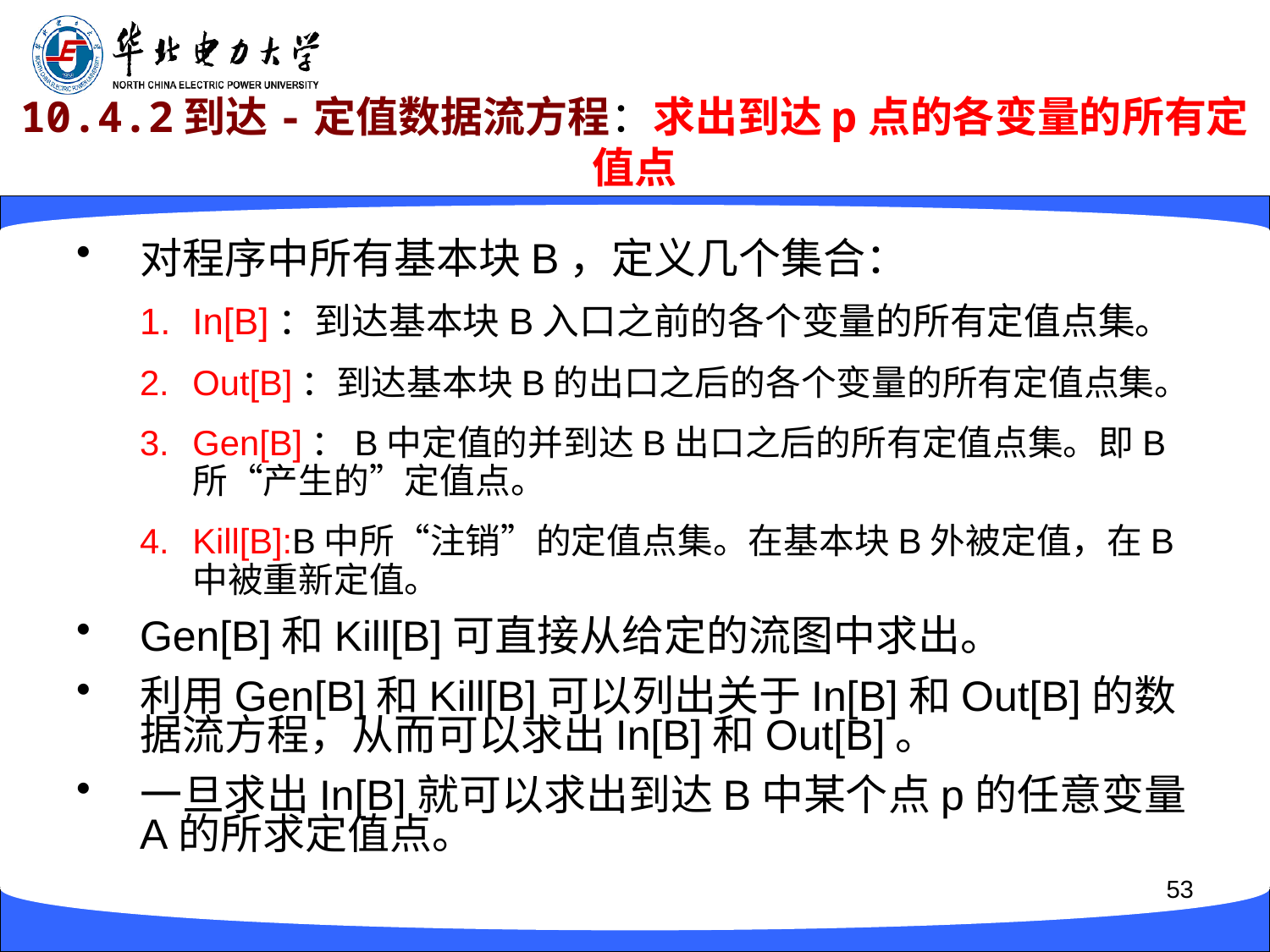

# 10.4.2到达-定值数据流方程：求出到达p点的各变量的所有定值点
对程序中所有基本块B，定义几个集合：
In[B]：到达基本块B入口之前的各个变量的所有定值点集。
Out[B]：到达基本块B的出口之后的各个变量的所有定值点集。
Gen[B]：B中定值的并到达B出口之后的所有定值点集。即B所“产生的”定值点。
Kill[B]:B中所“注销”的定值点集。在基本块B外被定值，在B中被重新定值。
Gen[B]和Kill[B]可直接从给定的流图中求出。
利用Gen[B]和Kill[B]可以列出关于In[B]和Out[B]的数据流方程，从而可以求出In[B]和Out[B]。
一旦求出In[B]就可以求出到达B中某个点p的任意变量A的所求定值点。
53